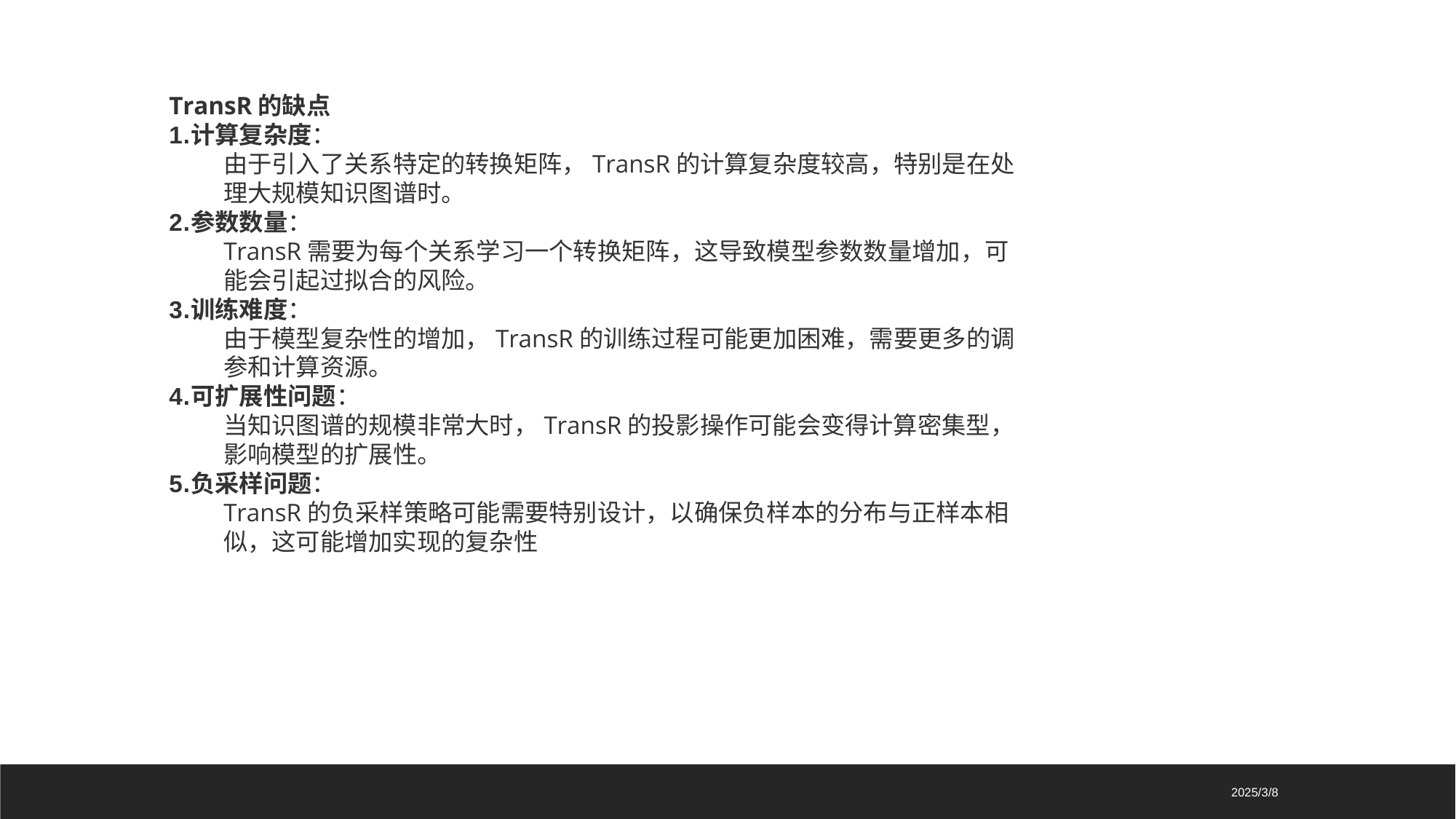

TransR的缺点
计算复杂度：
由于引入了关系特定的转换矩阵，TransR的计算复杂度较高，特别是在处理大规模知识图谱时。
参数数量：
TransR需要为每个关系学习一个转换矩阵，这导致模型参数数量增加，可能会引起过拟合的风险。
训练难度：
由于模型复杂性的增加，TransR的训练过程可能更加困难，需要更多的调参和计算资源。
可扩展性问题：
当知识图谱的规模非常大时，TransR的投影操作可能会变得计算密集型，影响模型的扩展性。
负采样问题：
TransR的负采样策略可能需要特别设计，以确保负样本的分布与正样本相似，这可能增加实现的复杂性

2025/3/8